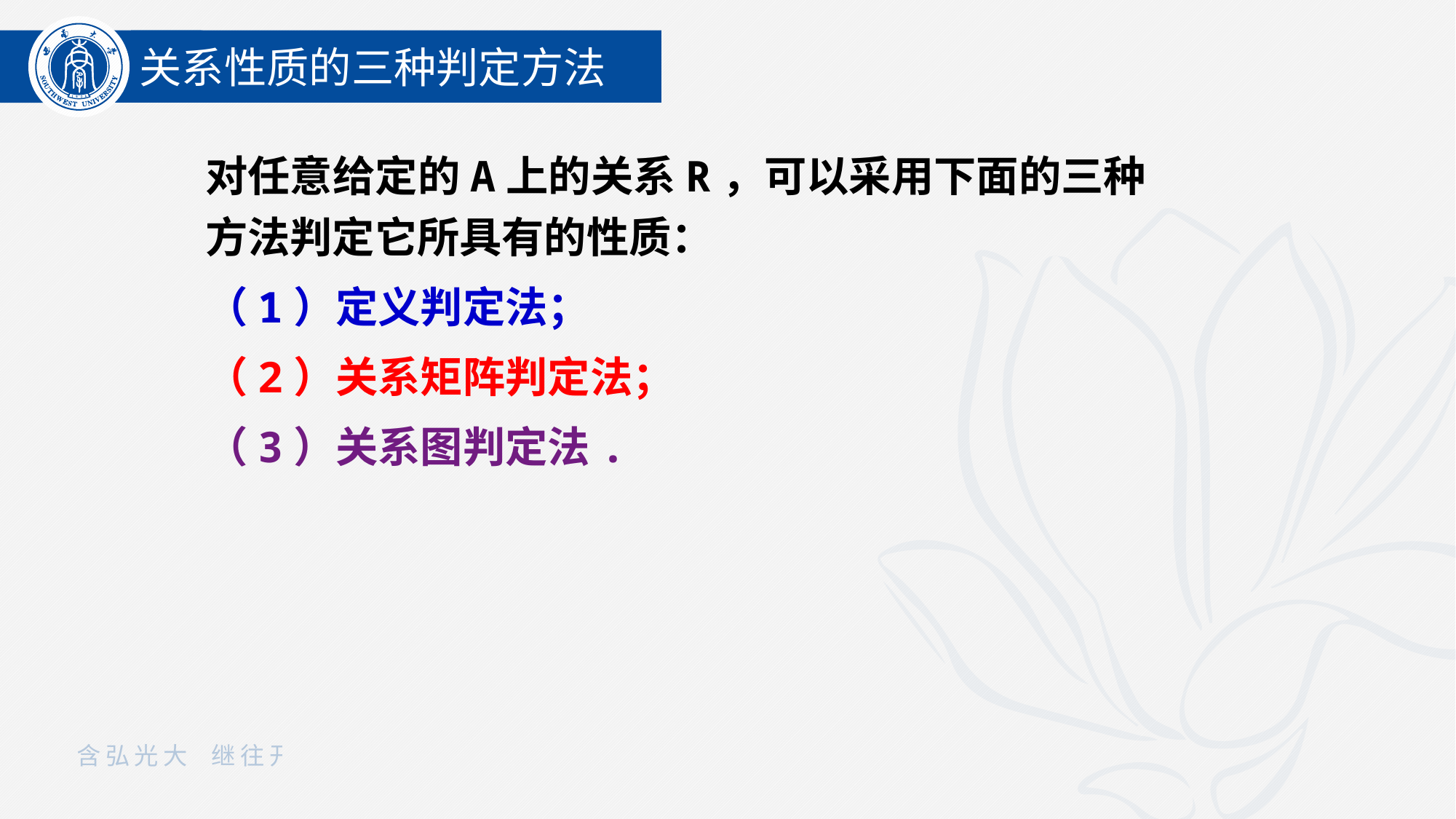

关系性质的三种判定方法
对任意给定的A上的关系R，可以采用下面的三种方法判定它所具有的性质：
（1）定义判定法；
（2）关系矩阵判定法；
（3）关系图判定法.